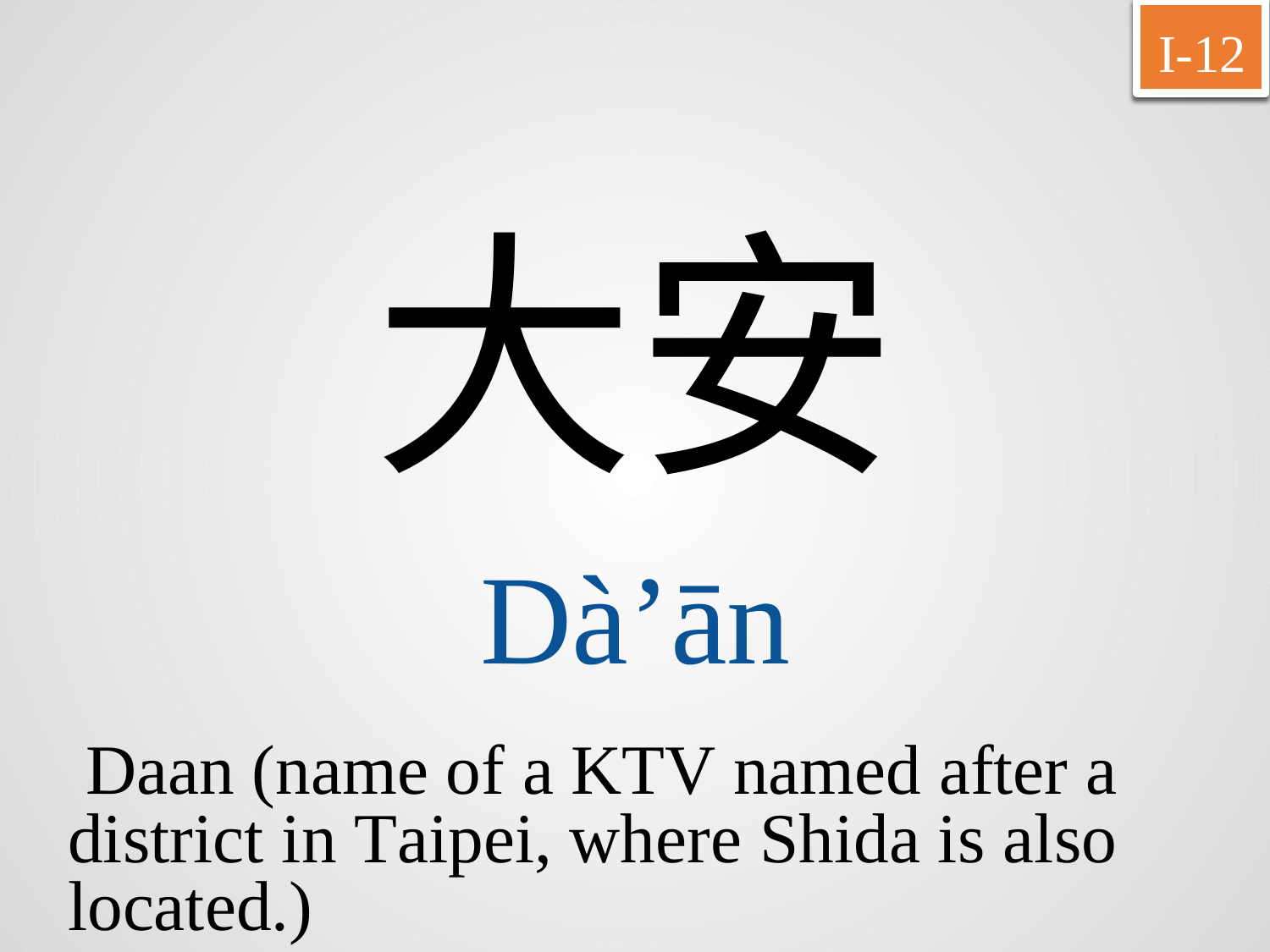

I-12

大安
Dà’ān
Daan (name of a KTV named after a
district in Taipei, where Shida is also
located.)